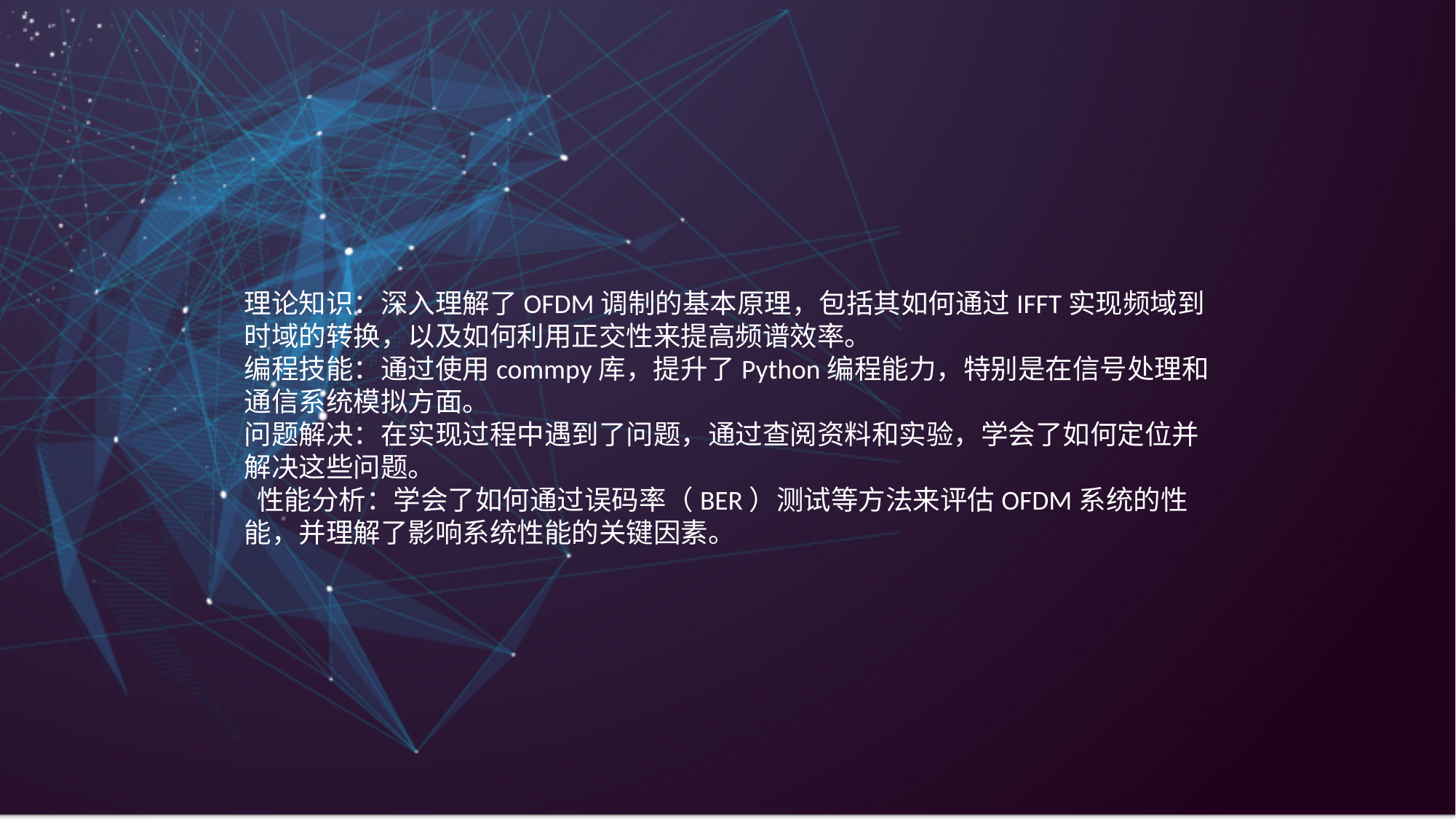

理论知识：深入理解了OFDM调制的基本原理，包括其如何通过IFFT实现频域到时域的转换，以及如何利用正交性来提高频谱效率。
编程技能：通过使用commpy库，提升了Python编程能力，特别是在信号处理和通信系统模拟方面。
问题解决：在实现过程中遇到了问题，通过查阅资料和实验，学会了如何定位并解决这些问题。
 性能分析：学会了如何通过误码率（BER）测试等方法来评估OFDM系统的性能，并理解了影响系统性能的关键因素。